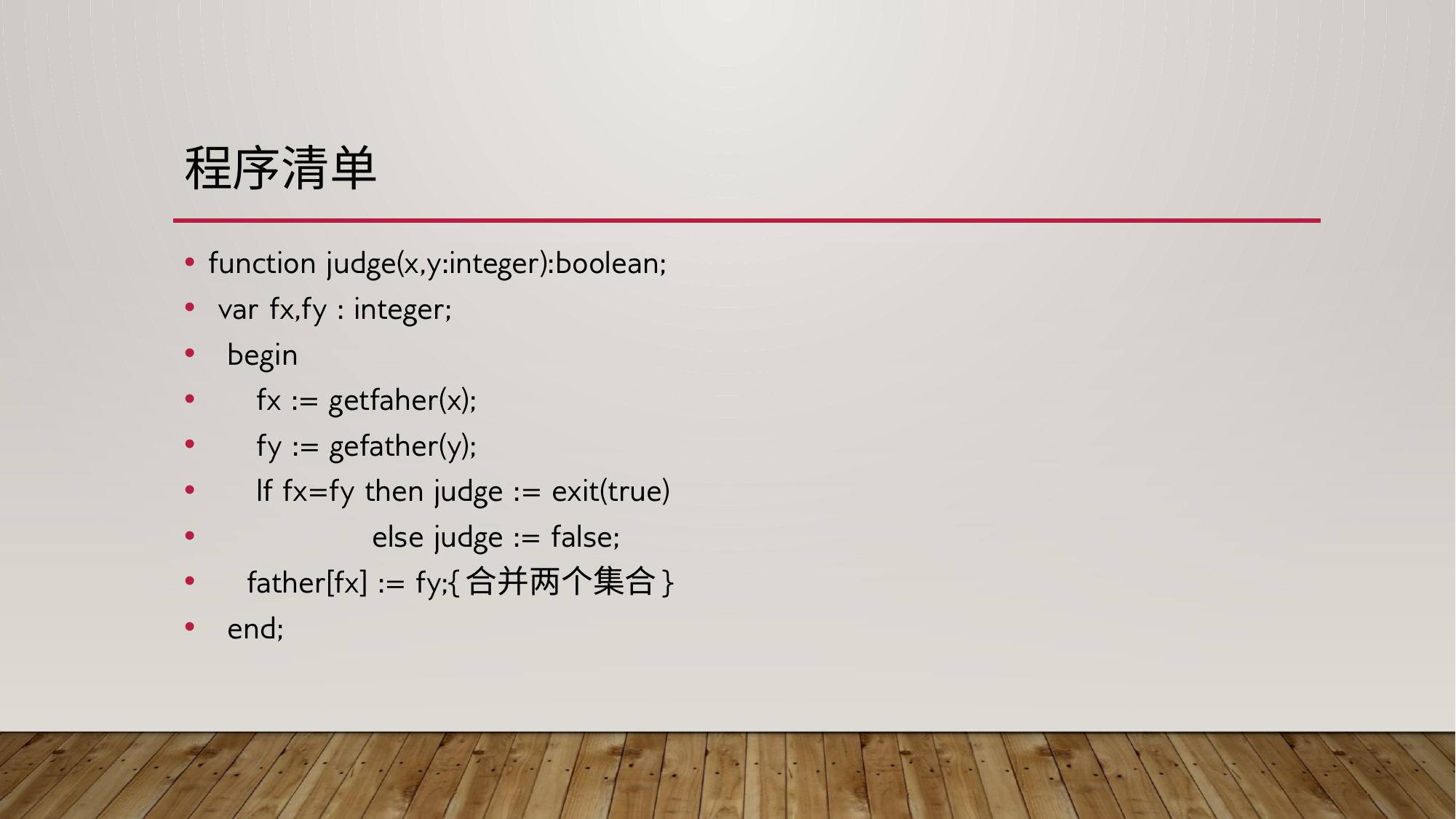

# 程序清单
function judge(x,y:integer):boolean;
 var fx,fy : integer;
  begin
     fx := getfaher(x);
     fy := gefather(y);
     If fx=fy then judge := exit(true)
                 else judge := false;
    father[fx] := fy;{合并两个集合}
  end;